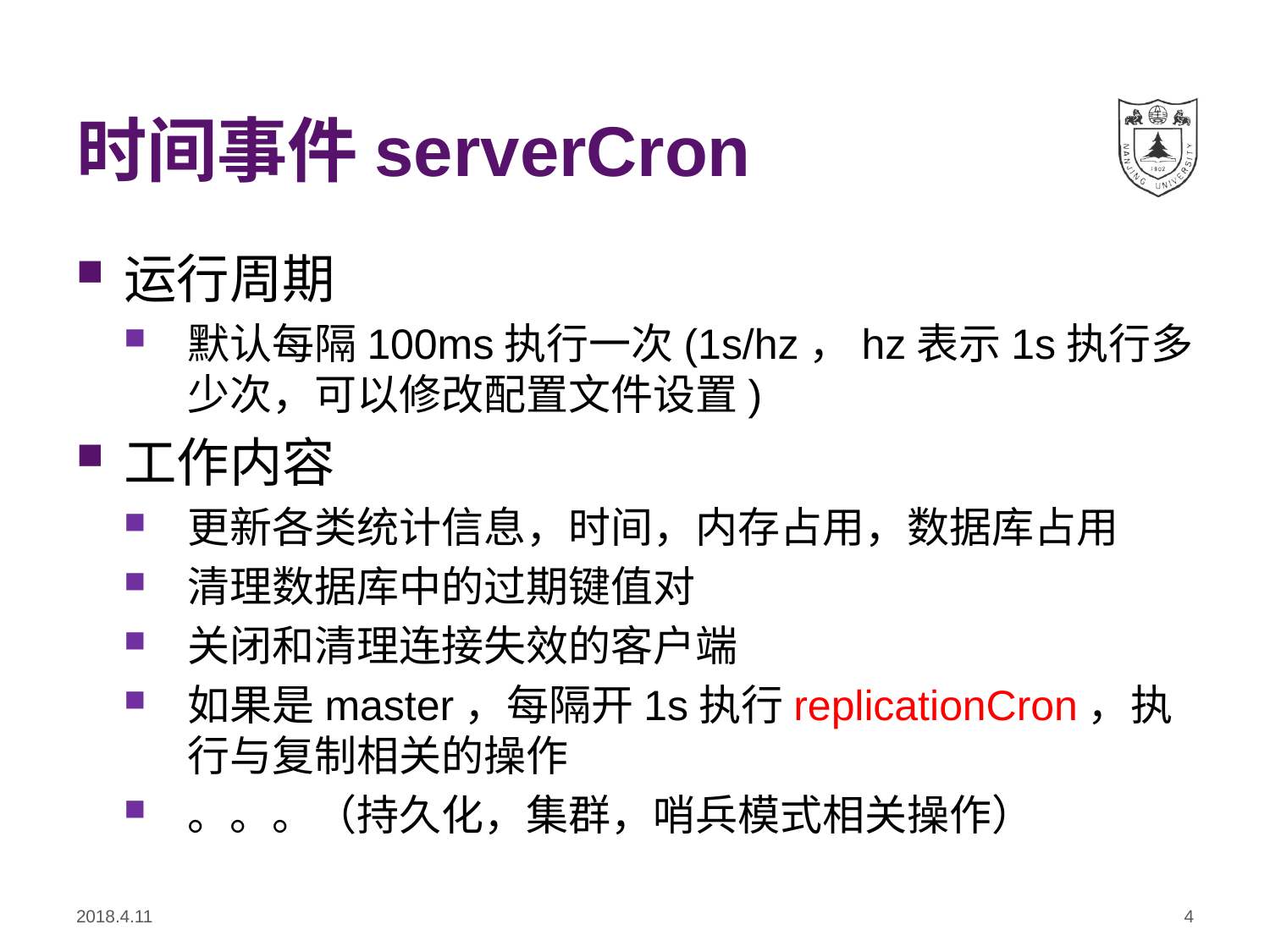

# 时间事件serverCron
运行周期
默认每隔100ms执行一次(1s/hz，hz表示1s执行多少次，可以修改配置文件设置)
工作内容
更新各类统计信息，时间，内存占用，数据库占用
清理数据库中的过期键值对
关闭和清理连接失效的客户端
如果是master，每隔开1s执行replicationCron，执行与复制相关的操作
。。。（持久化，集群，哨兵模式相关操作）

2018.4.11

4